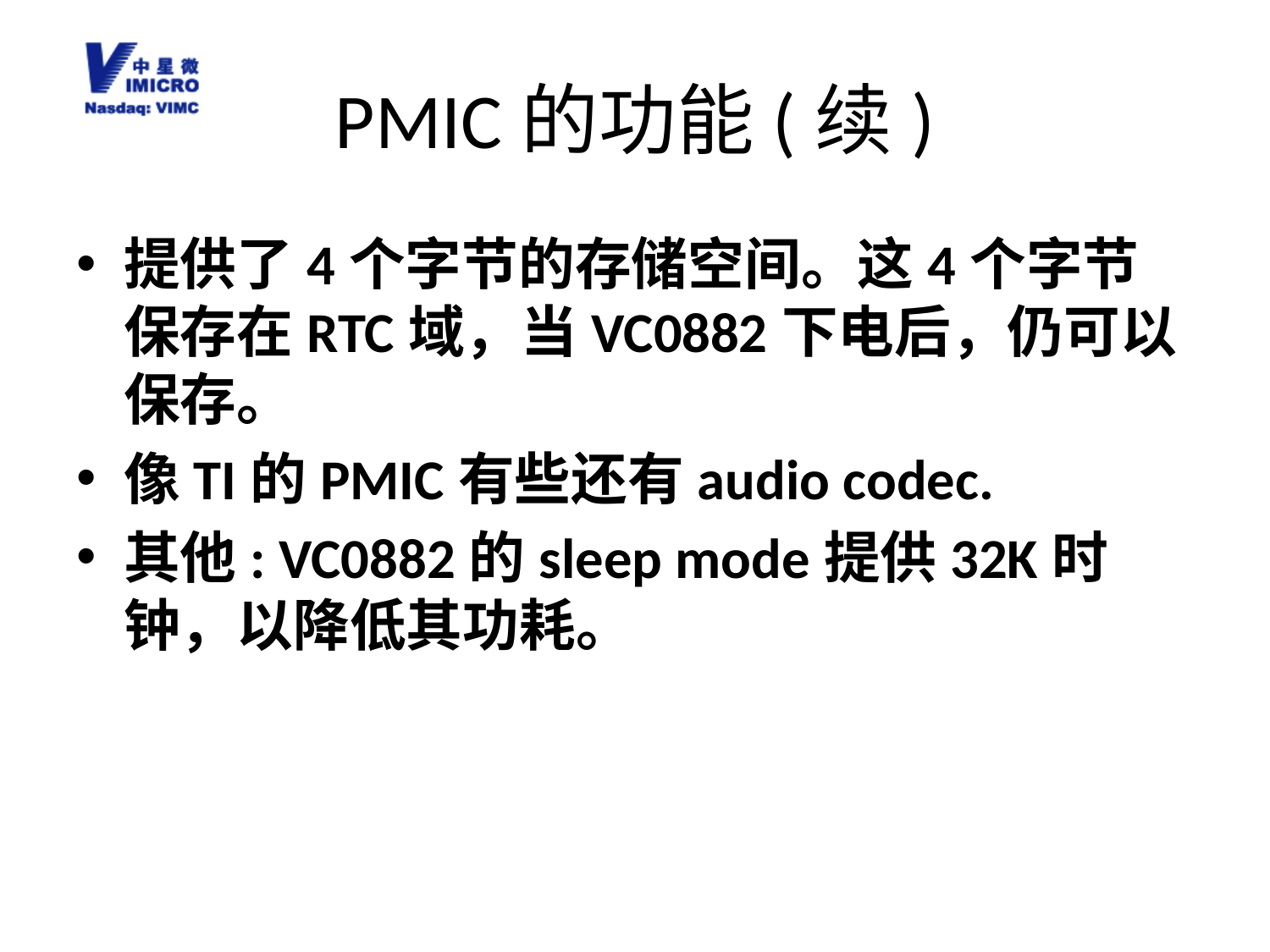

# PMIC的功能(续)
提供了4个字节的存储空间。这4个字节保存在RTC域，当VC0882下电后，仍可以保存。
像TI的PMIC有些还有audio codec.
其他: VC0882的sleep mode提供32K时钟，以降低其功耗。